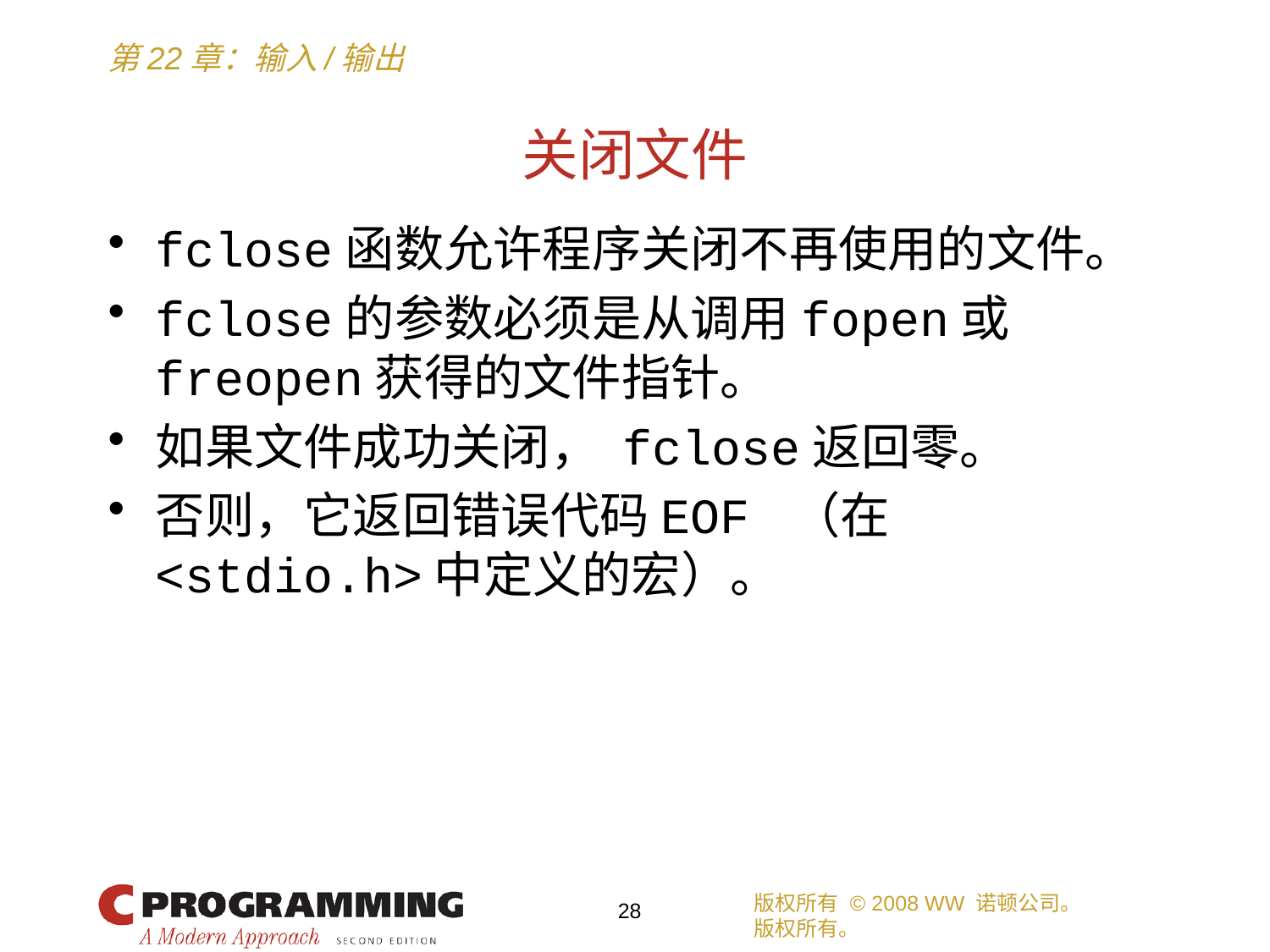

# 关闭文件
fclose函数允许程序关闭不再使用的文件。
fclose的参数必须是从调用fopen或freopen获得的文件指针。
如果文件成功关闭， fclose返回零。
否则，它返回错误代码EOF （在<stdio.h>中定义的宏）。
版权所有 © 2008 WW 诺顿公司。
版权所有。
28